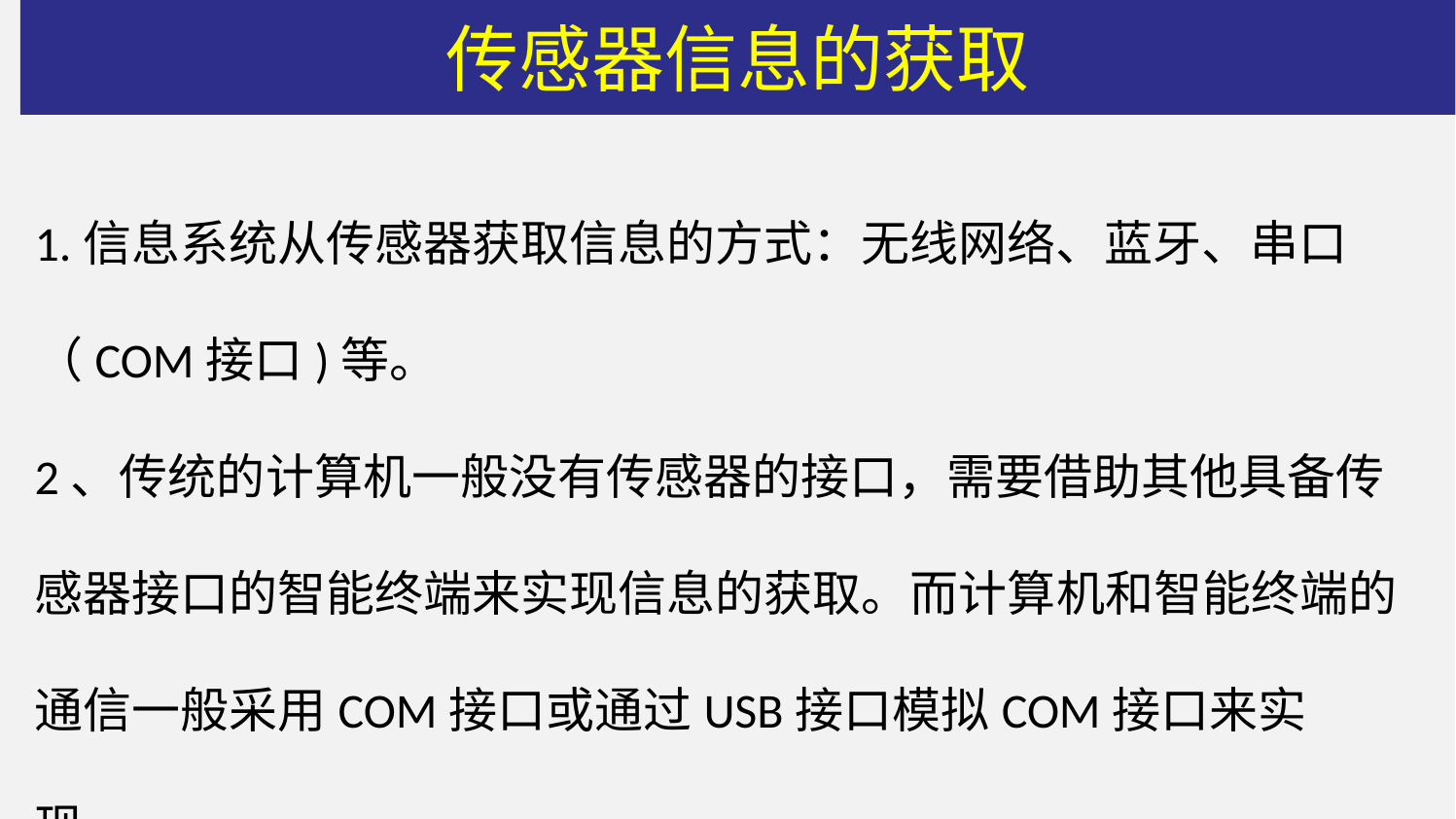

# 传感器信息的获取
1.信息系统从传感器获取信息的方式：无线网络、蓝牙、串口（COM接口)等。
2、传统的计算机一般没有传感器的接口，需要借助其他具备传感器接口的智能终端来实现信息的获取。而计算机和智能终端的通信一般采用COM接口或通过USB接口模拟COM接口来实现。